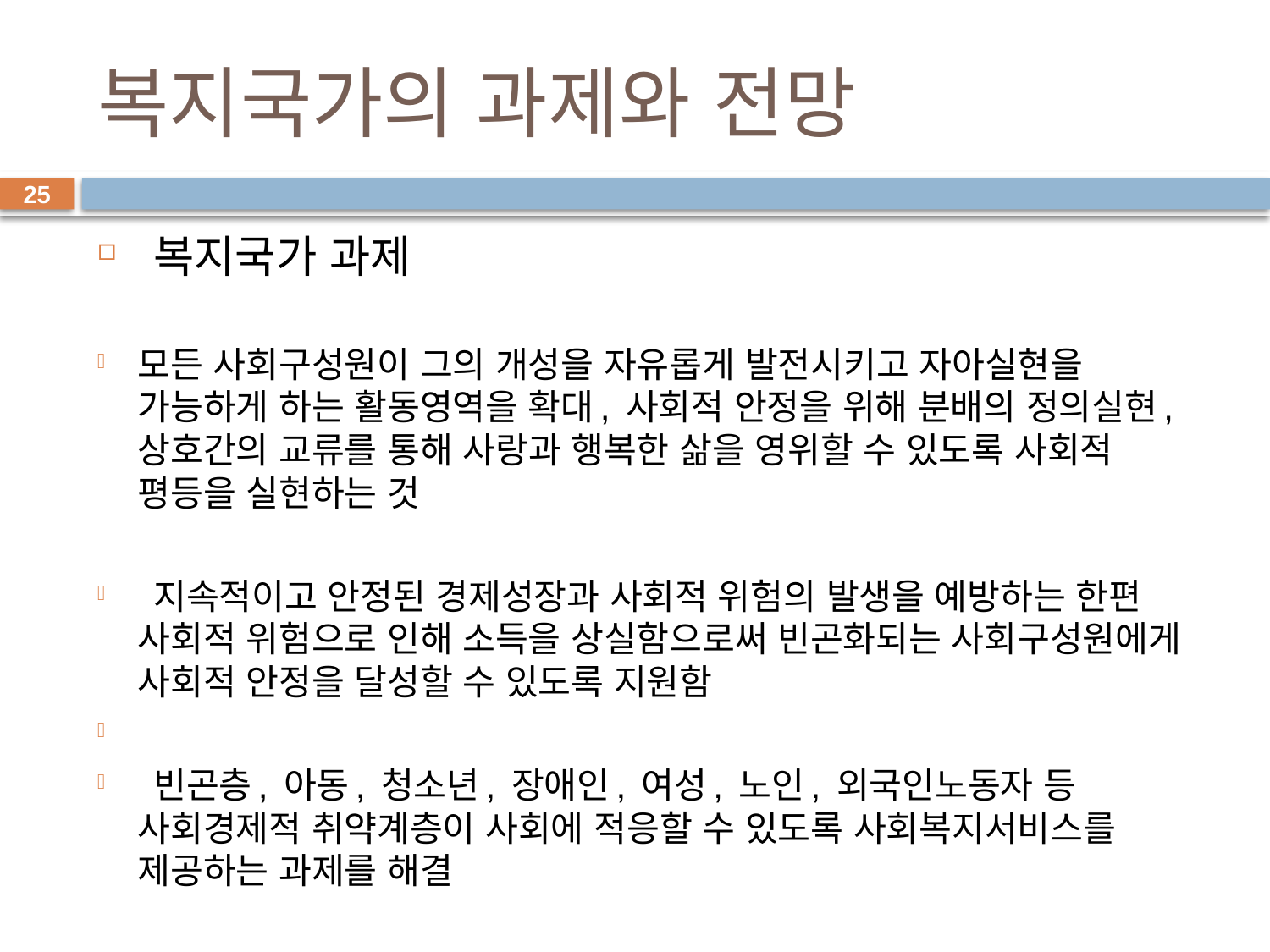

# 복지국가의 과제와 전망
25
 복지국가 과제

모든 사회구성원이 그의 개성을 자유롭게 발전시키고 자아실현을 가능하게 하는 활동영역을 확대, 사회적 안정을 위해 분배의 정의실현, 상호간의 교류를 통해 사랑과 행복한 삶을 영위할 수 있도록 사회적 평등을 실현하는 것

 지속적이고 안정된 경제성장과 사회적 위험의 발생을 예방하는 한편 사회적 위험으로 인해 소득을 상실함으로써 빈곤화되는 사회구성원에게 사회적 안정을 달성할 수 있도록 지원함

 빈곤층, 아동, 청소년, 장애인, 여성, 노인, 외국인노동자 등 사회경제적 취약계층이 사회에 적응할 수 있도록 사회복지서비스를 제공하는 과제를 해결